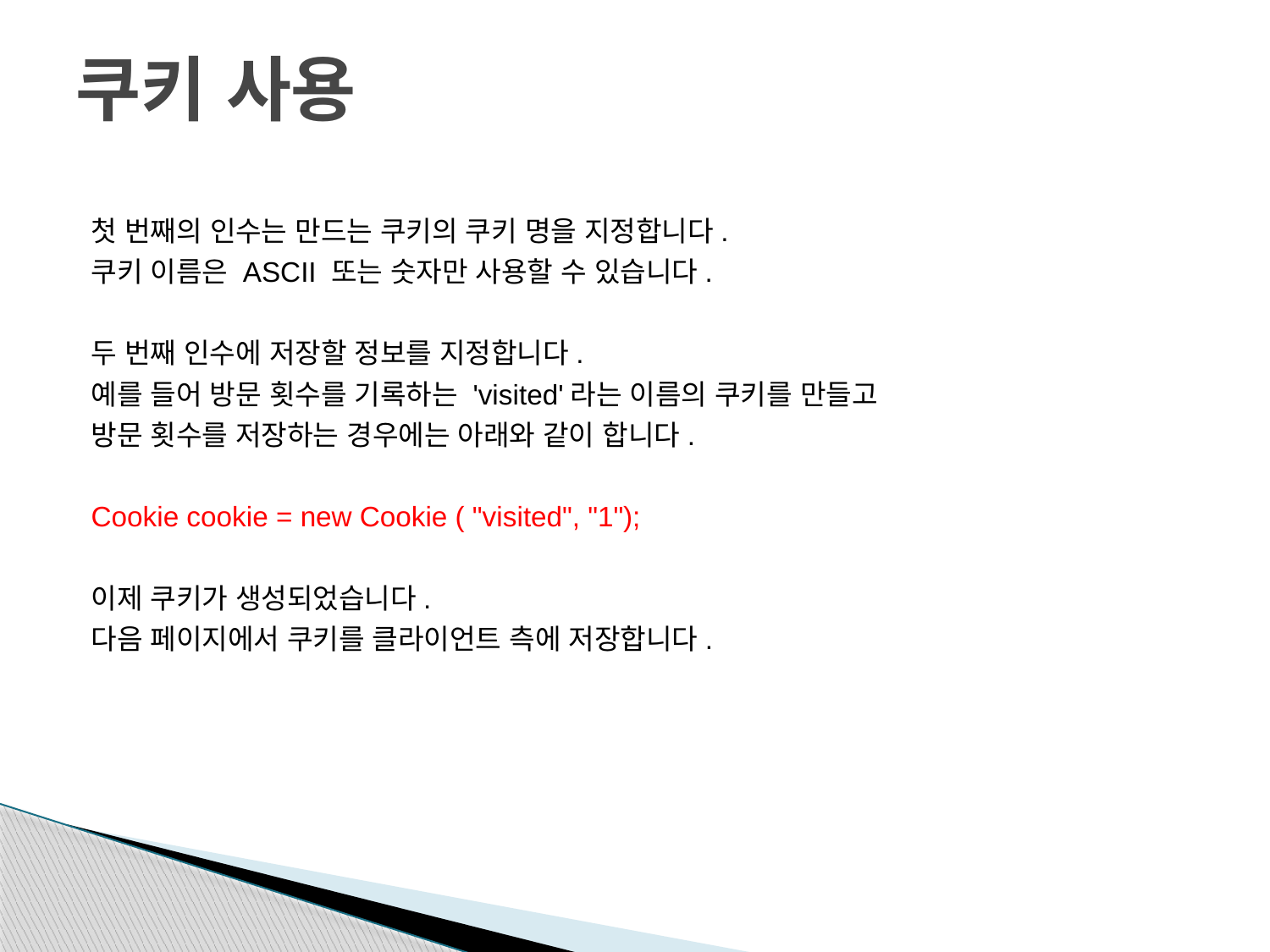

# 쿠키 사용

첫 번째의 인수는 만드는 쿠키의 쿠키 명을 지정합니다.
쿠키 이름은 ASCII 또는 숫자만 사용할 수 있습니다.

두 번째 인수에 저장할 정보를 지정합니다.
예를 들어 방문 횟수를 기록하는 'visited'라는 이름의 쿠키를 만들고
방문 횟수를 저장하는 경우에는 아래와 같이 합니다.

Cookie cookie = new Cookie ( "visited", "1");

이제 쿠키가 생성되었습니다.
다음 페이지에서 쿠키를 클라이언트 측에 저장합니다.